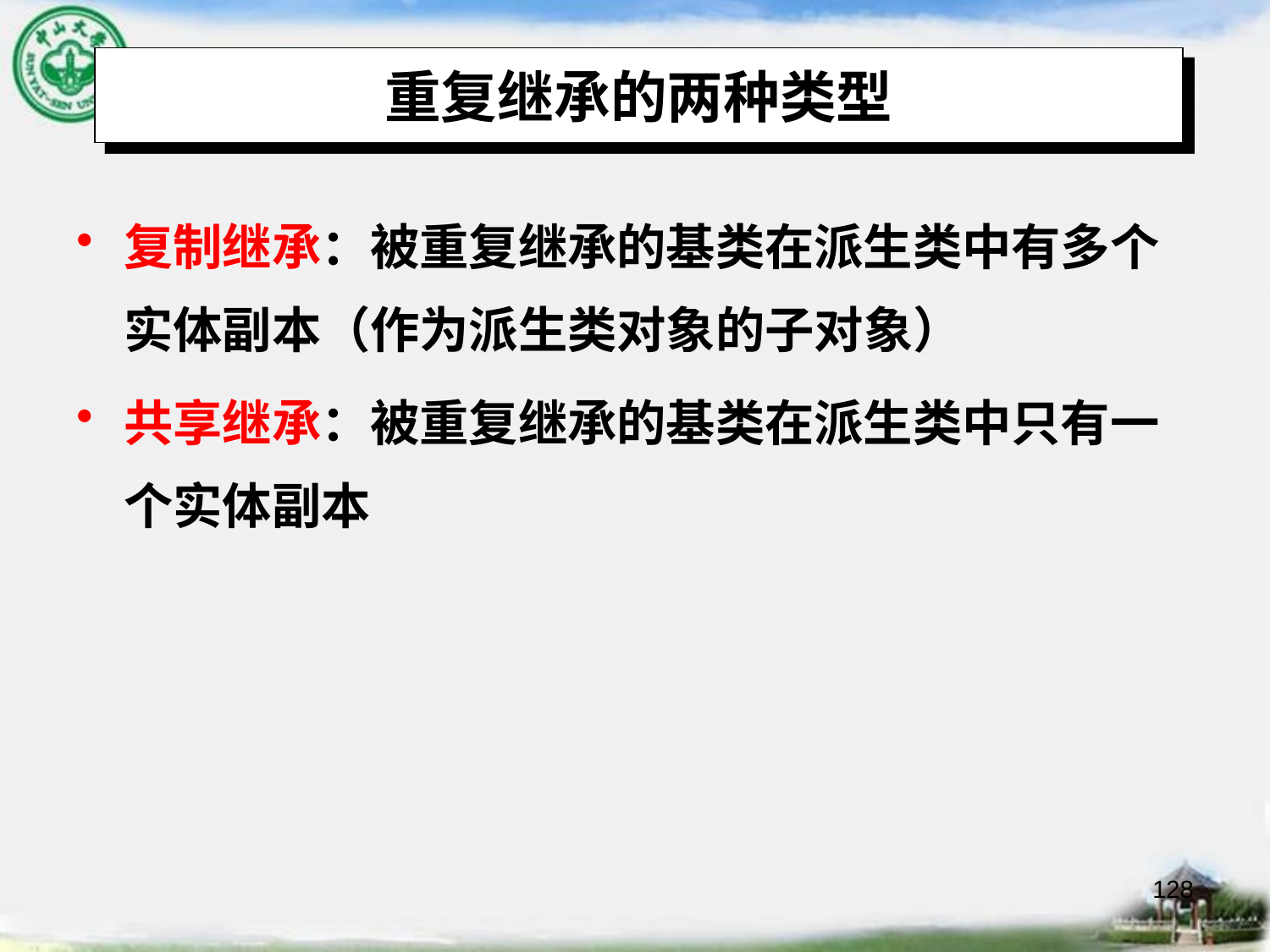

# 重复继承的两种类型
复制继承：被重复继承的基类在派生类中有多个实体副本（作为派生类对象的子对象）
共享继承：被重复继承的基类在派生类中只有一个实体副本

128